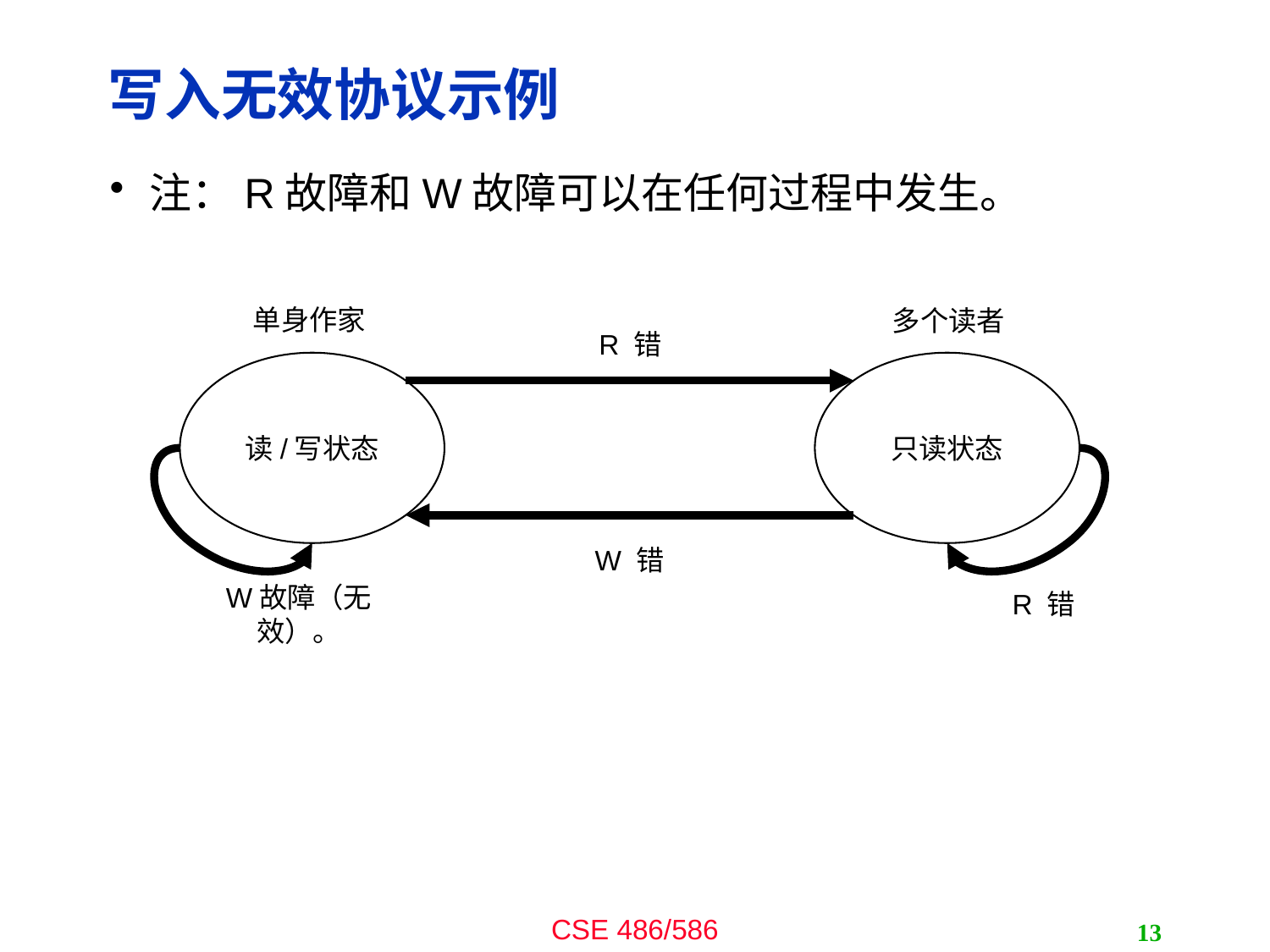

# 写入无效协议示例
注：R故障和W故障可以在任何过程中发生。
单身作家
多个读者
R 错
读/写状态
只读状态
W 错
W故障（无效）。
R 错
13